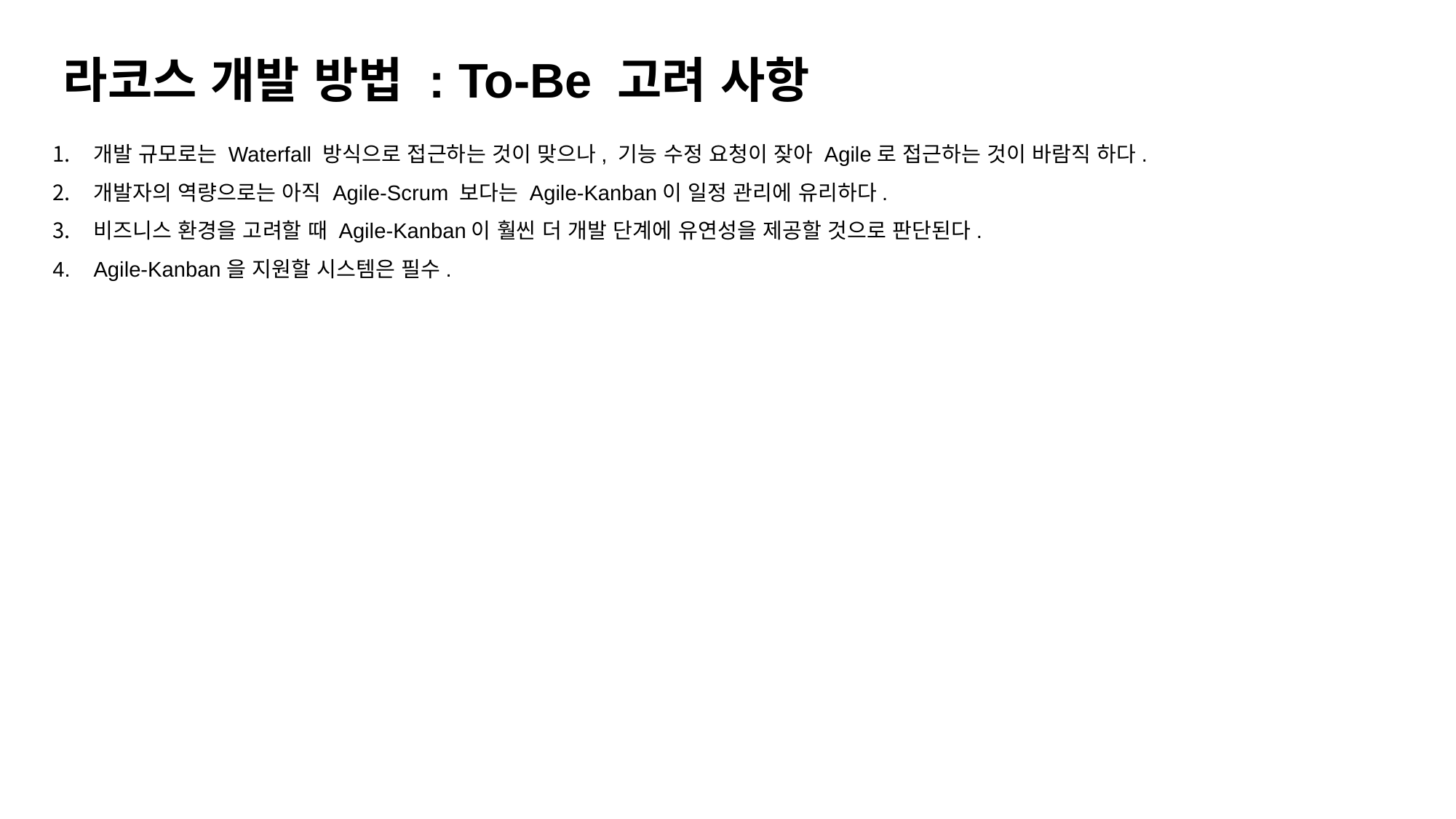

# 라코스 개발 방법 : To-Be 고려 사항
개발 규모로는 Waterfall 방식으로 접근하는 것이 맞으나, 기능 수정 요청이 잦아 Agile로 접근하는 것이 바람직 하다.
개발자의 역량으로는 아직 Agile-Scrum 보다는 Agile-Kanban이 일정 관리에 유리하다.
비즈니스 환경을 고려할 때 Agile-Kanban이 훨씬 더 개발 단계에 유연성을 제공할 것으로 판단된다.
Agile-Kanban을 지원할 시스템은 필수.